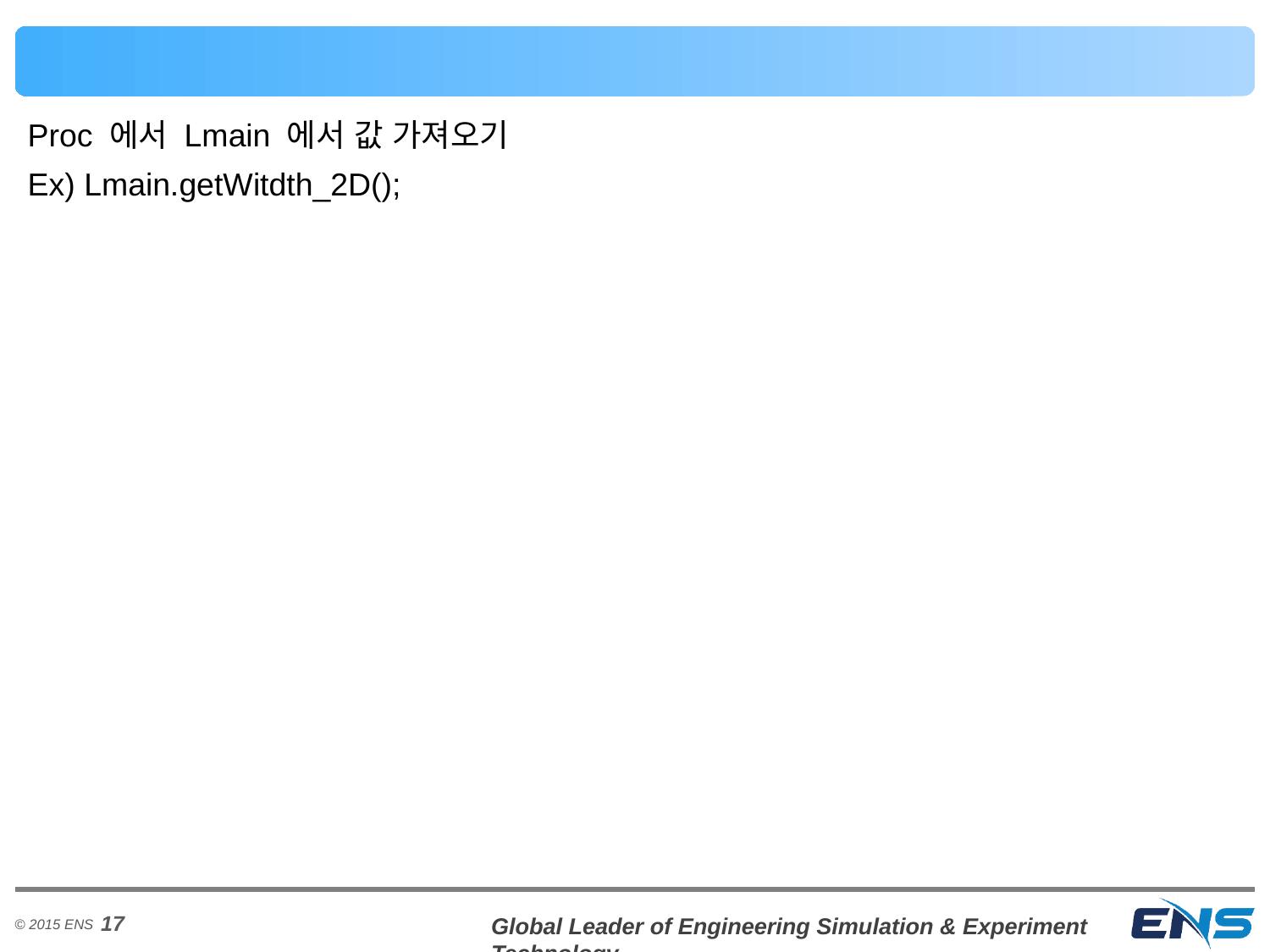

#
Proc 에서 Lmain 에서 값 가져오기
Ex) Lmain.getWitdth_2D();